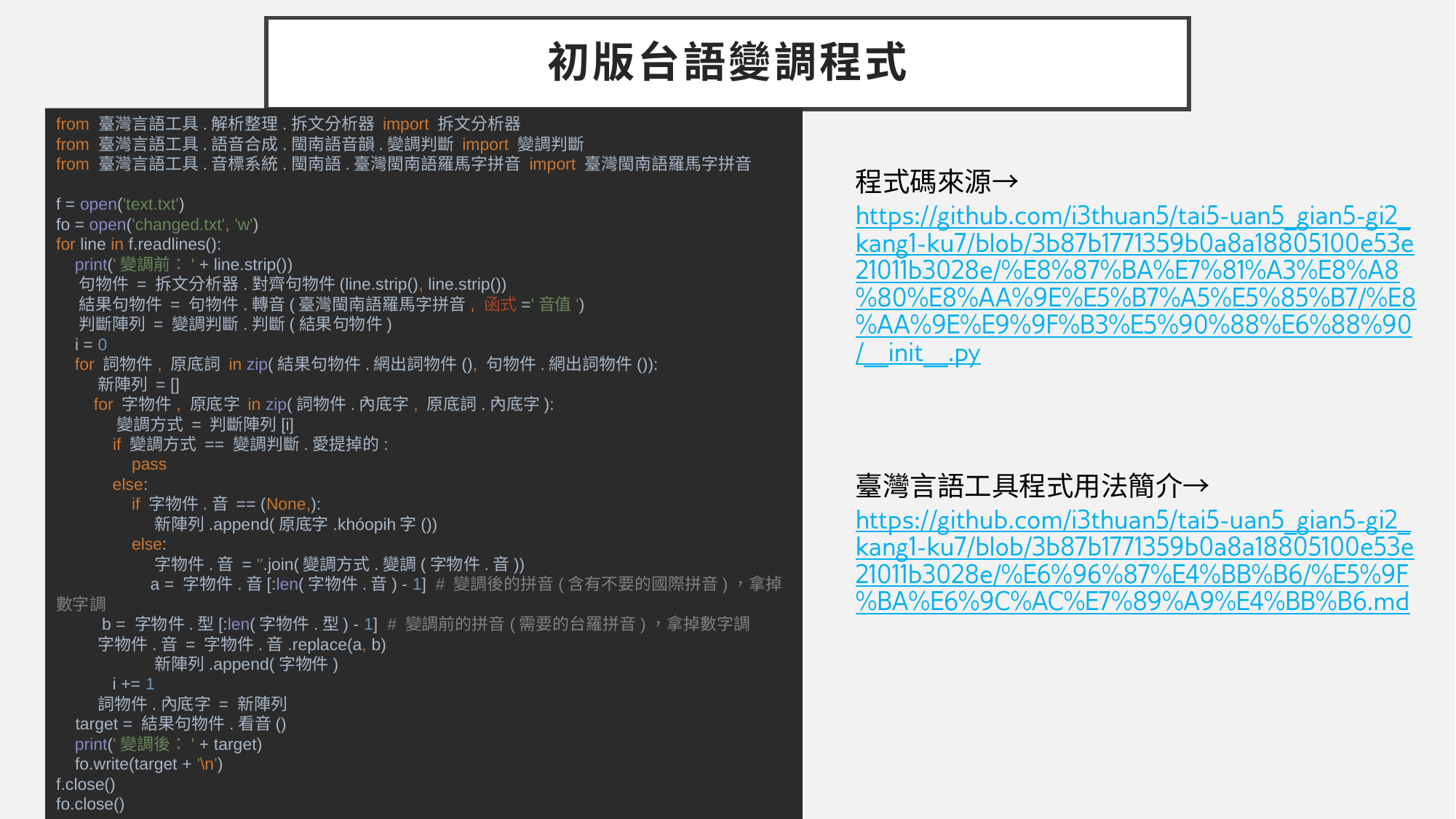

# 初版台語變調程式
from 臺灣言語工具.解析整理.拆文分析器 import 拆文分析器
from 臺灣言語工具.語音合成.閩南語音韻.變調判斷 import 變調判斷
from 臺灣言語工具.音標系統.閩南語.臺灣閩南語羅馬字拼音 import 臺灣閩南語羅馬字拼音
f = open('text.txt')
fo = open('changed.txt', 'w')
for line in f.readlines():
    print('變調前：' + line.strip())
    句物件 = 拆文分析器.對齊句物件(line.strip(), line.strip())
    結果句物件 = 句物件.轉音(臺灣閩南語羅馬字拼音, 函式='音值')
    判斷陣列 = 變調判斷.判斷(結果句物件)
    i = 0
    for 詞物件, 原底詞 in zip(結果句物件.網出詞物件(), 句物件.網出詞物件()):
        新陣列 = []
        for 字物件, 原底字 in zip(詞物件.內底字, 原底詞.內底字):
            變調方式 = 判斷陣列[i]
            if 變調方式 == 變調判斷.愛提掉的:
                pass
            else:
                if 字物件.音 == (None,):
                    新陣列.append(原底字.khóopih字())
                else:
                    字物件.音 = ''.join(變調方式.變調(字物件.音))
                    a = 字物件.音[:len(字物件.音) - 1]  # 變調後的拼音(含有不要的國際拼音)，拿掉數字調
           b = 字物件.型[:len(字物件.型) - 1]  # 變調前的拼音(需要的台羅拼音)，拿掉數字調
           字物件.音 = 字物件.音.replace(a, b)
                    新陣列.append(字物件)
            i += 1
        詞物件.內底字 = 新陣列
    target = 結果句物件.看音()
    print('變調後：' + target)
    fo.write(target + '\n')
f.close()
fo.close()
程式碼來源→
https://github.com/i3thuan5/tai5-uan5_gian5-gi2_kang1-ku7/blob/3b87b1771359b0a8a18805100e53e21011b3028e/%E8%87%BA%E7%81%A3%E8%A8%80%E8%AA%9E%E5%B7%A5%E5%85%B7/%E8%AA%9E%E9%9F%B3%E5%90%88%E6%88%90/__init__.py
臺灣言語工具程式用法簡介→
https://github.com/i3thuan5/tai5-uan5_gian5-gi2_kang1-ku7/blob/3b87b1771359b0a8a18805100e53e21011b3028e/%E6%96%87%E4%BB%B6/%E5%9F%BA%E6%9C%AC%E7%89%A9%E4%BB%B6.md